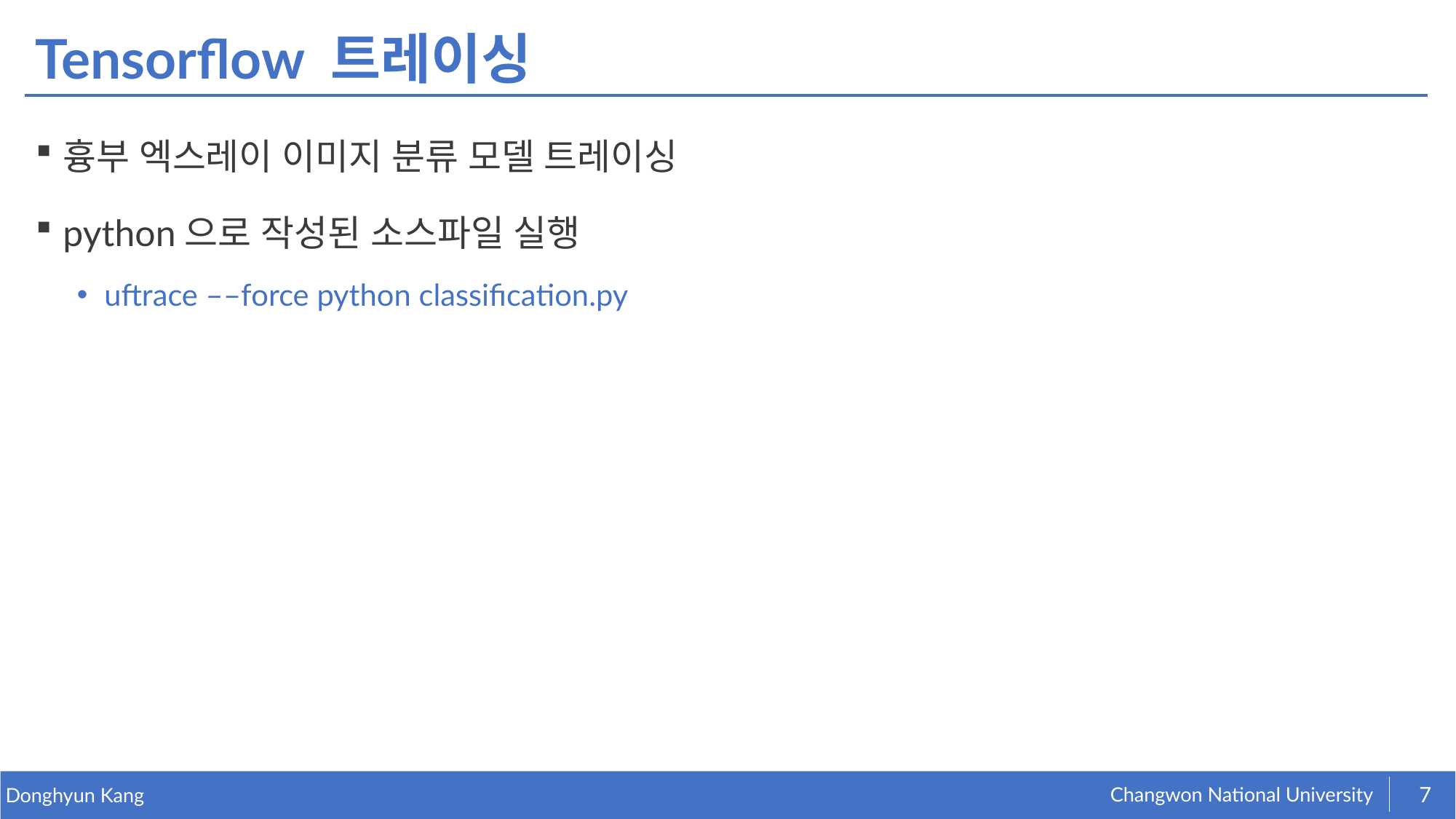

# Tensorflow 트레이싱
흉부 엑스레이 이미지 분류 모델 트레이싱
python으로 작성된 소스파일 실행
uftrace ––force python classification.py

7